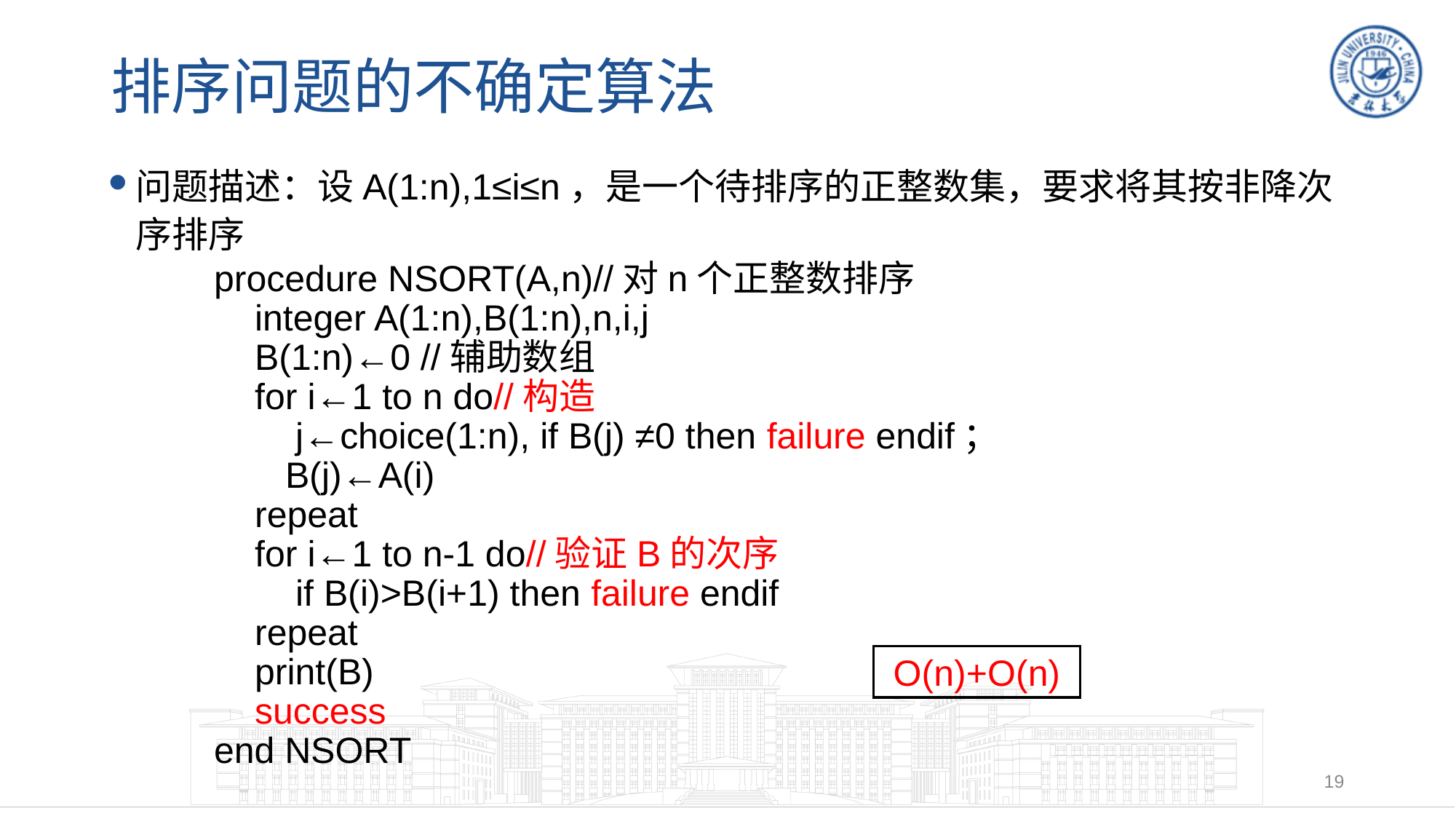

# 排序问题的不确定算法
问题描述：设A(1:n),1≤i≤n，是一个待排序的正整数集，要求将其按非降次序排序

procedure NSORT(A,n)//对n个正整数排序
    integer A(1:n),B(1:n),n,i,j
    B(1:n)←0 //辅助数组
    for i←1 to n do//构造
        j←choice(1:n), if B(j) ≠0 then failure endif；
       B(j)←A(i)
    repeat
    for i←1 to n-1 do//验证B的次序
        if B(i)>B(i+1) then failure endif
    repeat
    print(B)
    success
end NSORT
O(n)+O(n)
19